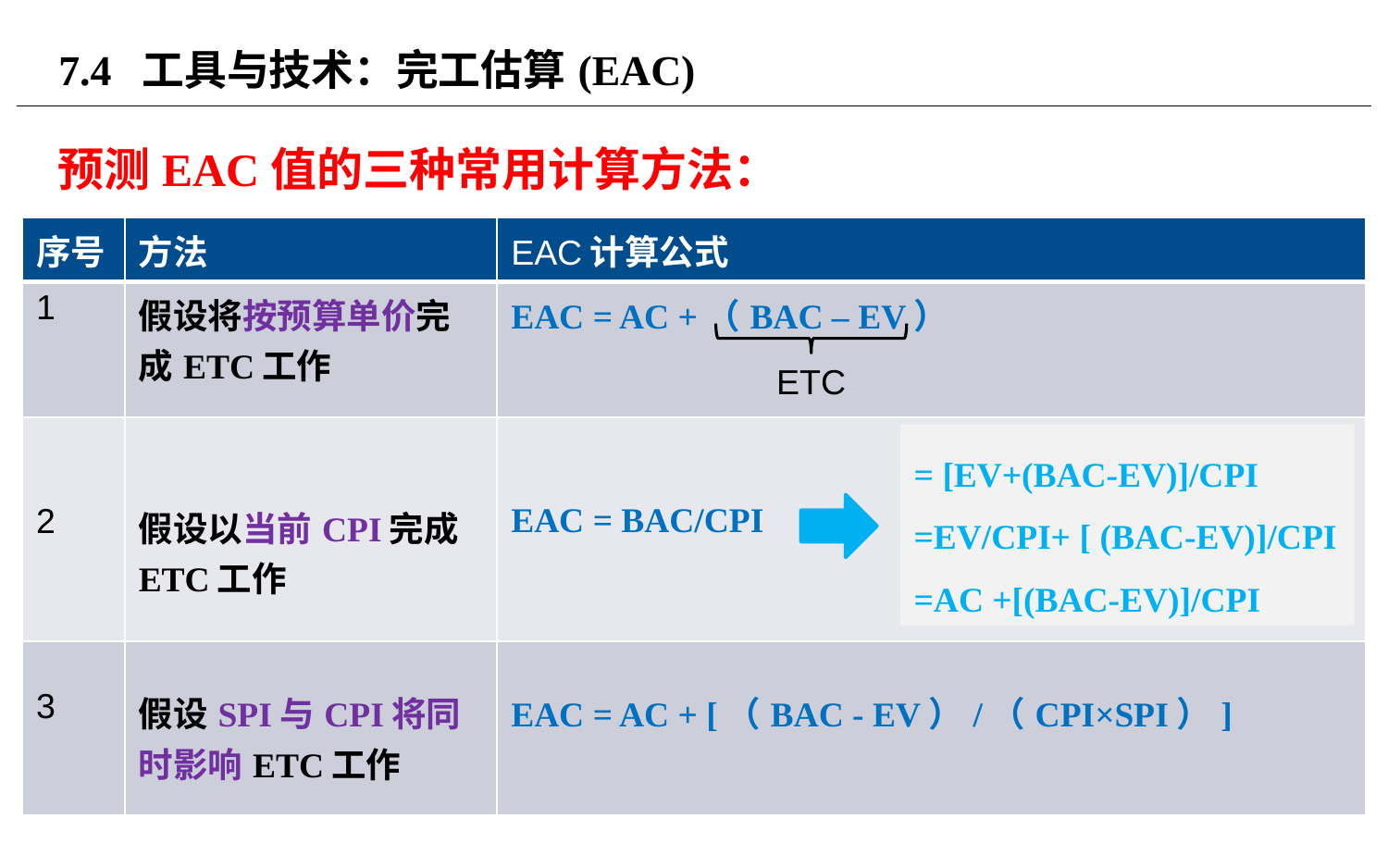

# 7.4  工具与技术：完工估算(EAC)
预测EAC值的三种常用计算方法：

| 序号 | 方法 | EAC计算公式 |
| --- | --- | --- |
| 1 | 假设将按预算单价完成ETC工作 | EAC = AC +（BAC – EV） |
| 2 | 假设以当前CPI完成ETC工作 | EAC = BAC/CPI |
| 3 | 假设SPI与CPI将同时影响ETC工作 | EAC = AC + [（BAC - EV）/（CPI×SPI）] |

ETC
= [EV+(BAC-EV)]/CPI
=EV/CPI+ [ (BAC-EV)]/CPI
=AC +[(BAC-EV)]/CPI